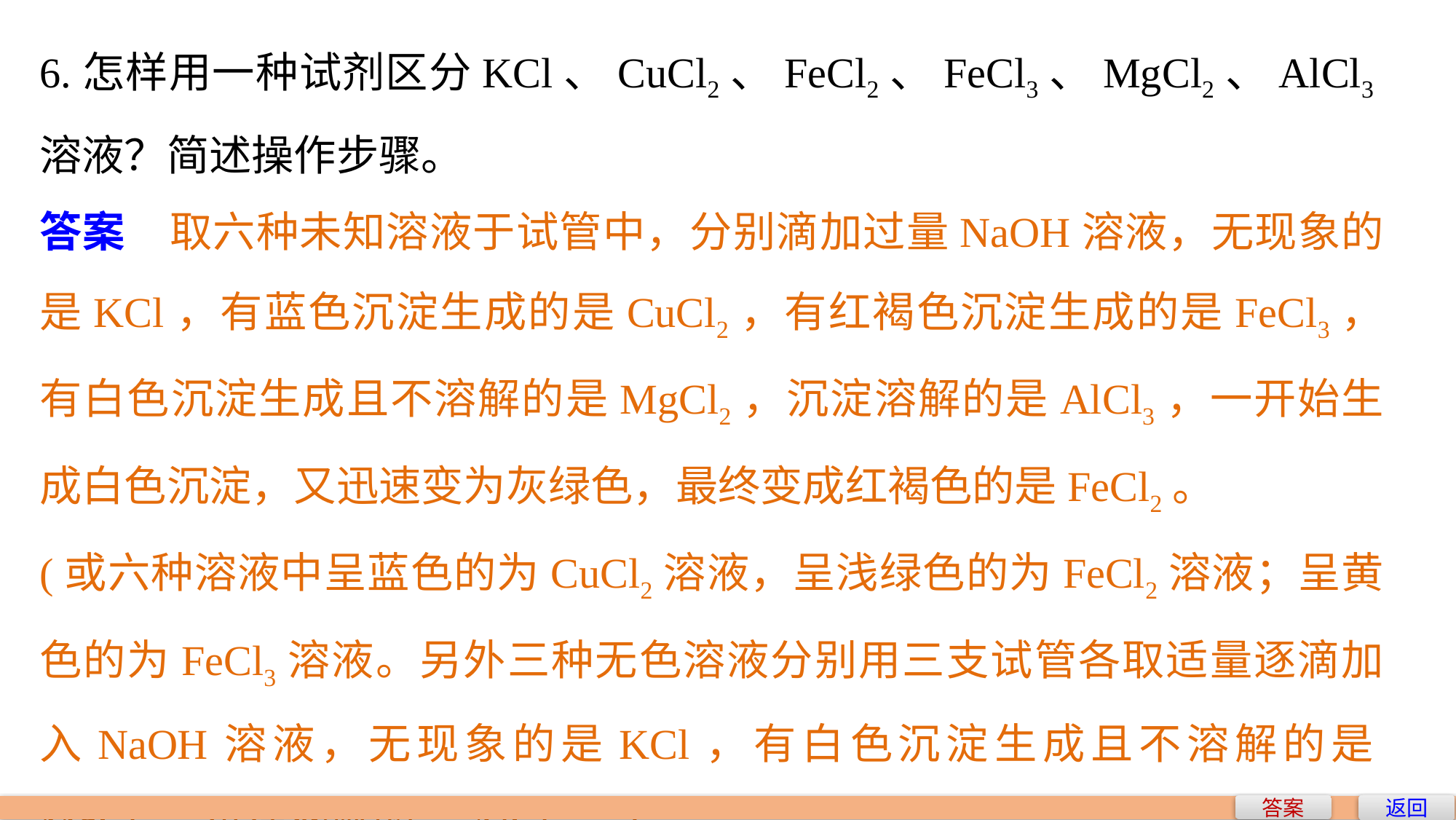

6.怎样用一种试剂区分KCl、CuCl2、FeCl2、FeCl3、MgCl2、AlCl3溶液？简述操作步骤。
答案　取六种未知溶液于试管中，分别滴加过量NaOH溶液，无现象的是KCl，有蓝色沉淀生成的是CuCl2，有红褐色沉淀生成的是FeCl3，有白色沉淀生成且不溶解的是MgCl2，沉淀溶解的是AlCl3，一开始生成白色沉淀，又迅速变为灰绿色，最终变成红褐色的是FeCl2。
(或六种溶液中呈蓝色的为CuCl2溶液，呈浅绿色的为FeCl2溶液；呈黄色的为FeCl3溶液。另外三种无色溶液分别用三支试管各取适量逐滴加入NaOH溶液，无现象的是KCl，有白色沉淀生成且不溶解的是MgCl2，沉淀溶解的是AlCl3。)
返回
答案